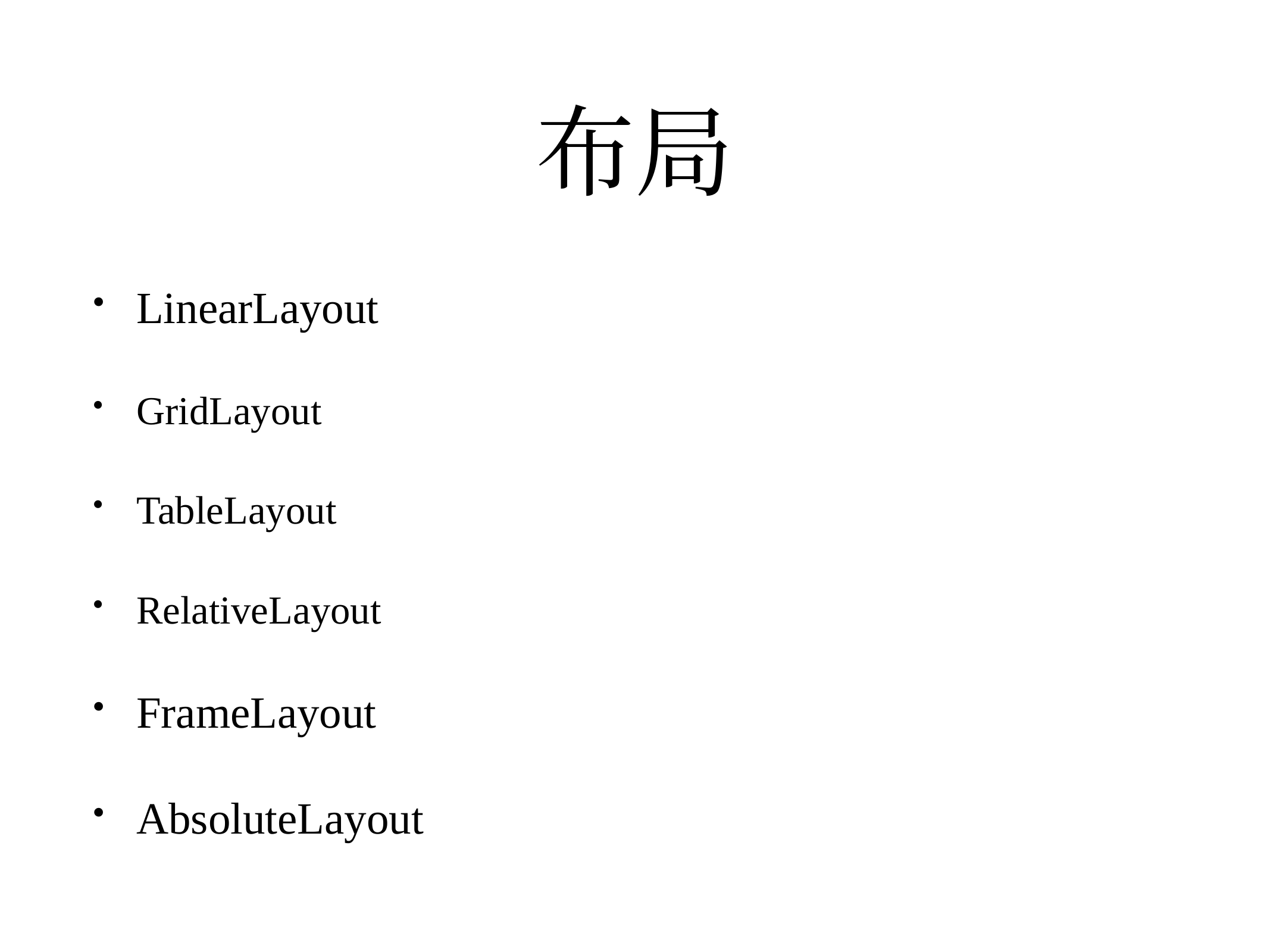

# 布局
LinearLayout
GridLayout
TableLayout
RelativeLayout
FrameLayout
AbsoluteLayout